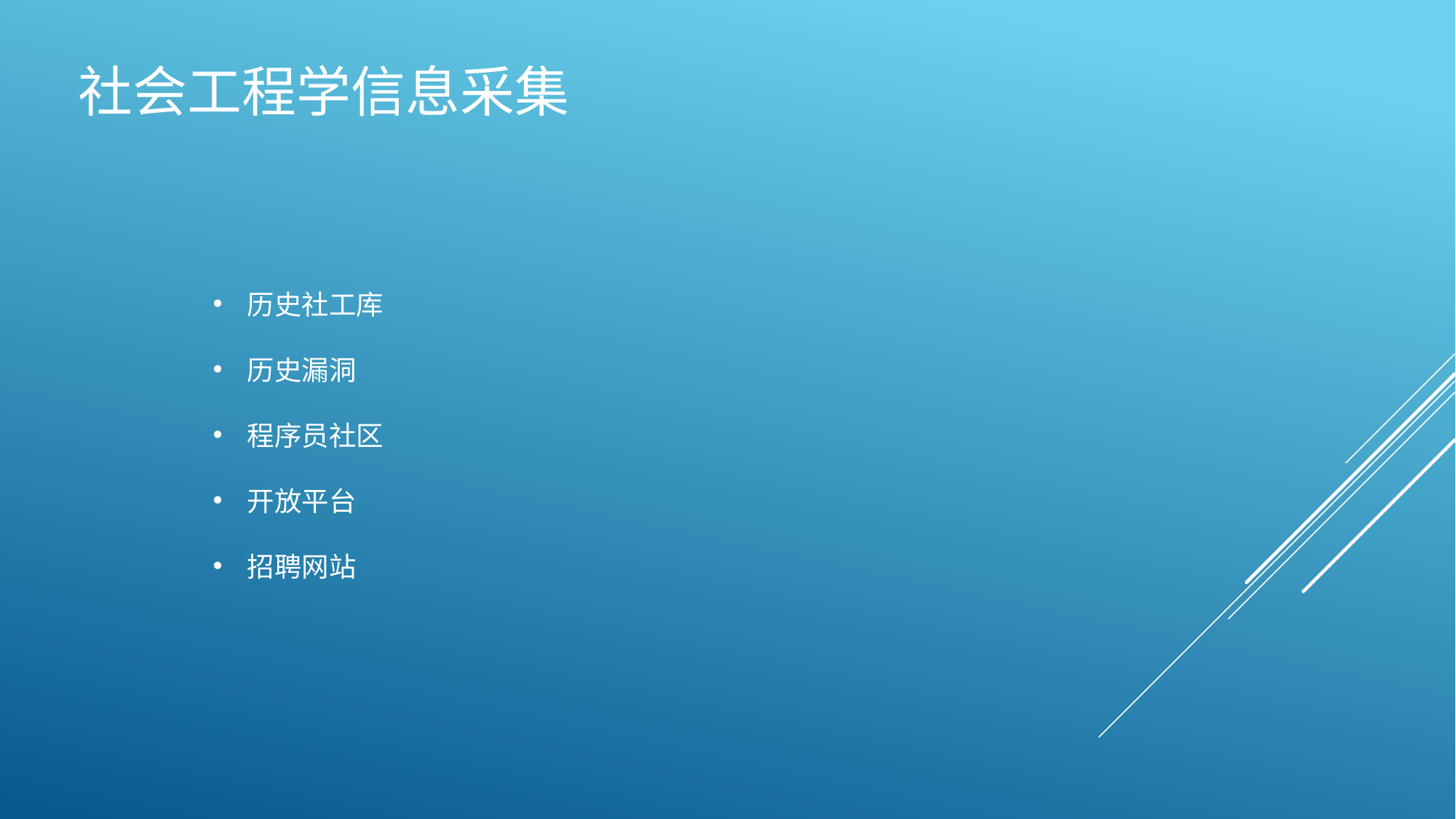

# 社会工程学信息采集
历史社工库

历史漏洞

程序员社区

开放平台

招聘网站